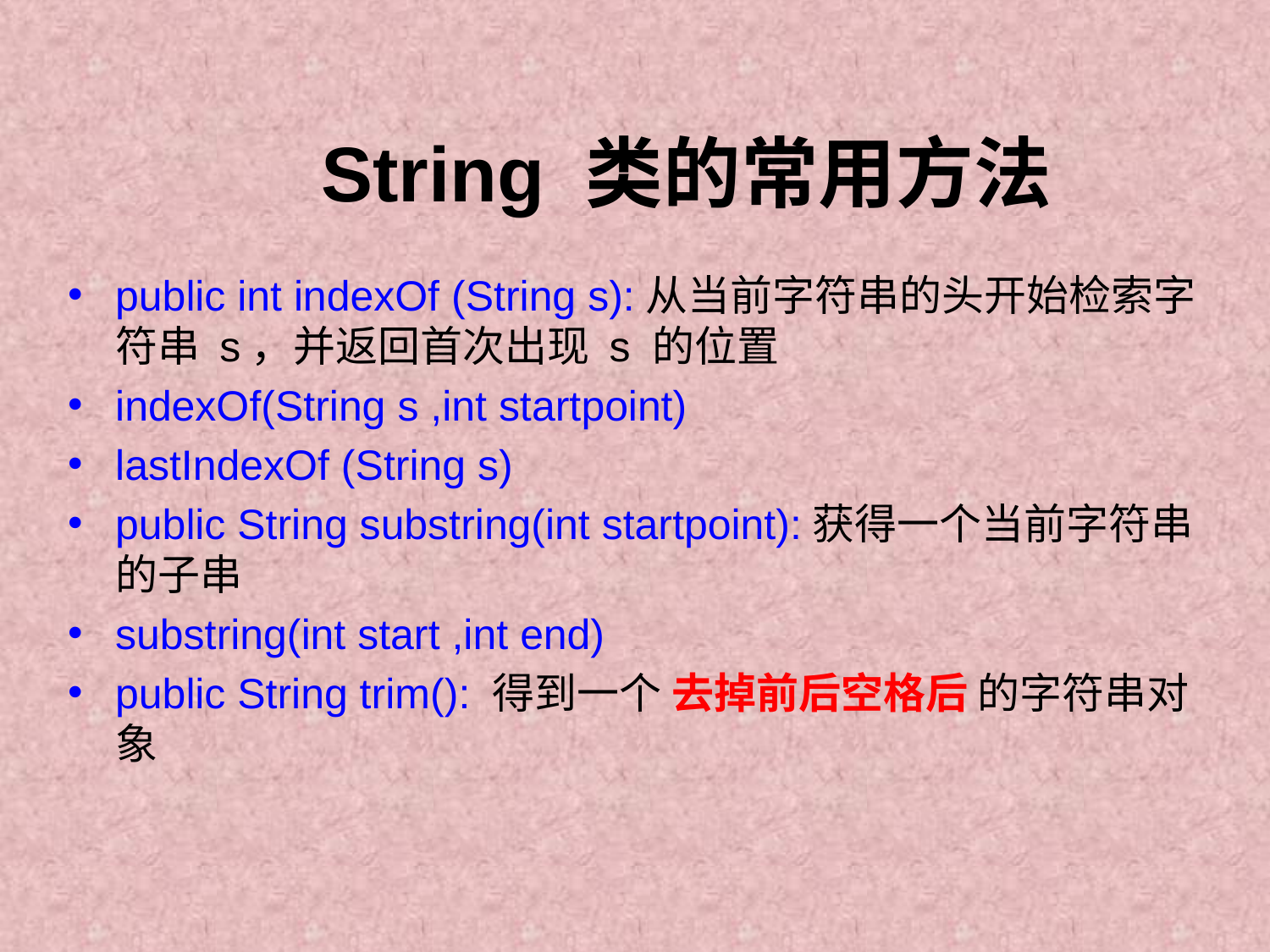

# String 类的常用方法
public int indexOf (String s):从当前字符串的头开始检索字符串 s，并返回首次出现 s 的位置
indexOf(String s ,int startpoint)
lastIndexOf (String s)
public String substring(int startpoint):获得一个当前字符串的子串
substring(int start ,int end)
public String trim(): 得到一个 去掉前后空格后 的字符串对象